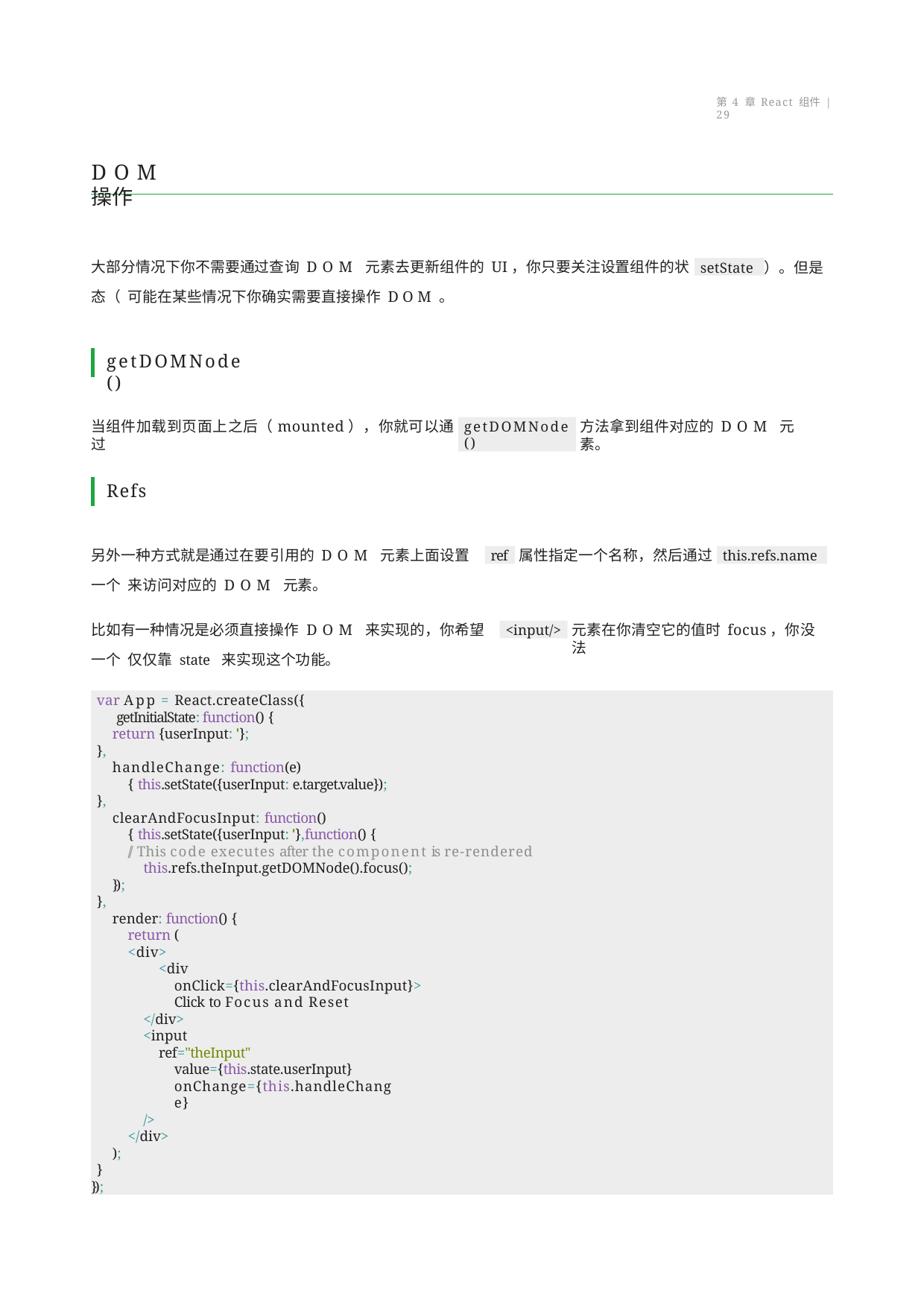

第 4 章 React 组件 | 29
DOM 操作

大部分情况下你不需要通过查询 DOM 元素去更新组件的 UI，你只要关注设置组件的状态（  可能在某些情况下你确实需要直接操作 DOM。
setState
）。但是

getDOMNode()
getDOMNode()
当组件加载到页面上之后（mounted），你就可以通过
方法拿到组件对应的 DOM 元素。

Refs
另外一种方式就是通过在要引用的 DOM 元素上面设置一个  来访问对应的 DOM 元素。
ref
this.refs.name
属性指定一个名称，然后通过
比如有一种情况是必须直接操作 DOM 来实现的，你希望一个  仅仅靠 state 来实现这个功能。
<input/>
元素在你清空它的值时 focus，你没法
var App = React.createClass({  getInitialState: function() {
return {userInput: ''};
},
handleChange: function(e) {  this.setState({userInput: e.target.value});
},
clearAndFocusInput: function() {  this.setState({userInput: ''}, function() {
// This code executes after the component is re-rendered  this.refs.theInput.getDOMNode().focus();
});
},
render: function() {  return (
<div>
<div onClick={this.clearAndFocusInput}>  Click to Focus and Reset
</div>
<input
ref="theInput"  value={this.state.userInput}  onChange={this.handleChange}
/>
</div>
);
}
});